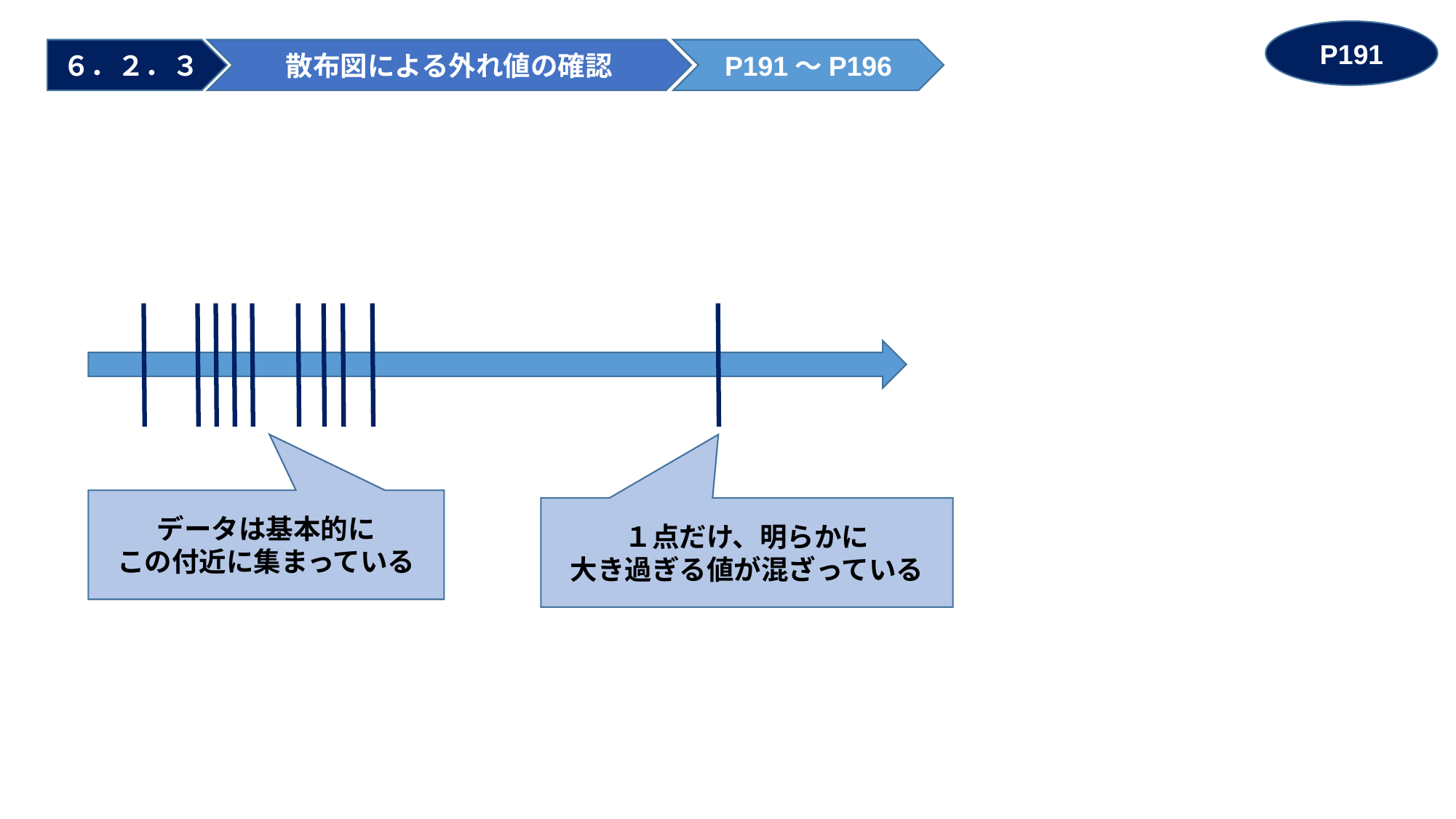

P191
６．２．３
散布図による外れ値の確認
P191～P196

データは基本的に
この付近に集まっている
１点だけ、明らかに
大き過ぎる値が混ざっている